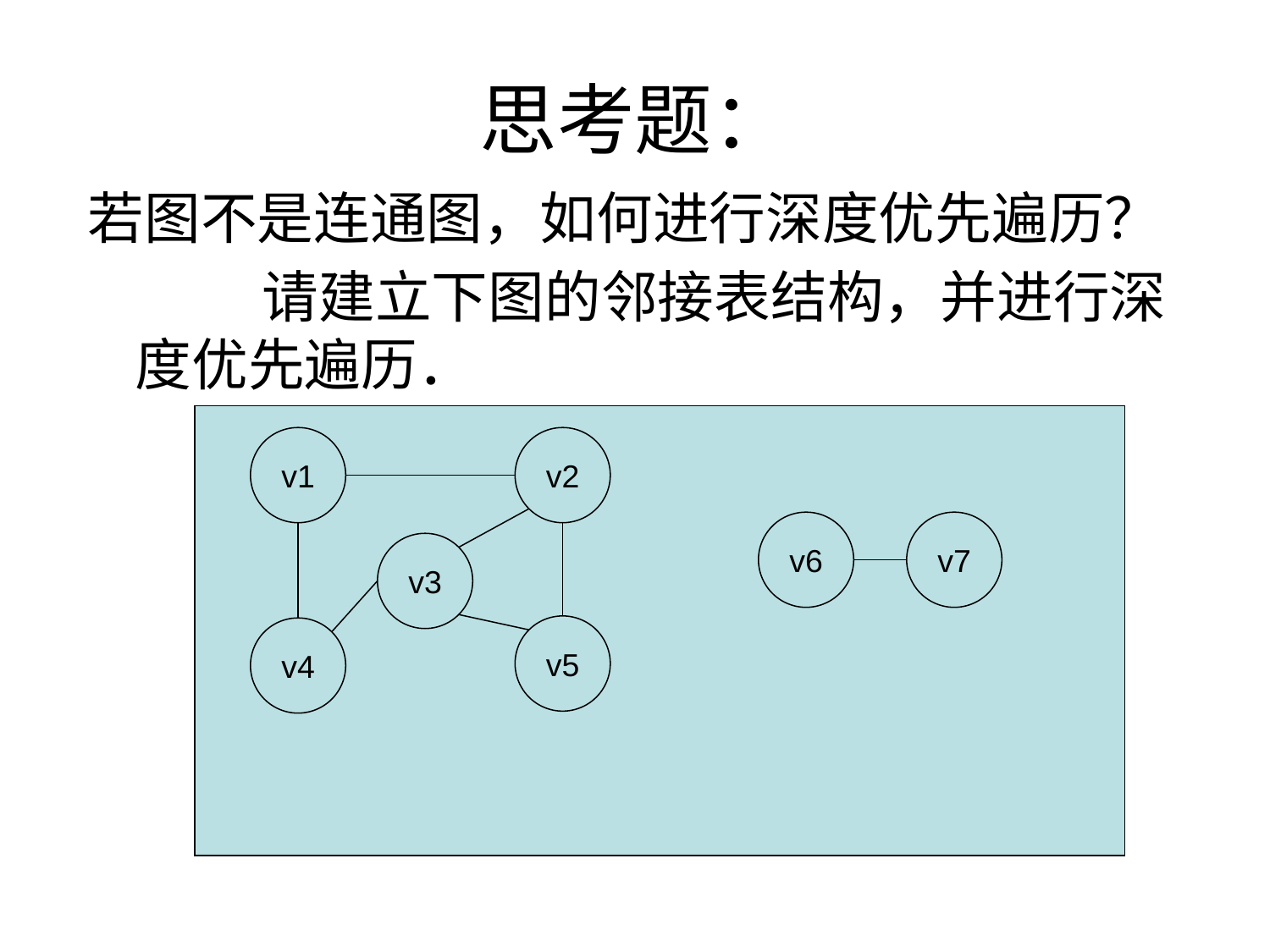

# 思考题：
若图不是连通图，如何进行深度优先遍历？
		请建立下图的邻接表结构，并进行深度优先遍历．

v1
v2
v6
v7
v3
v5
v4